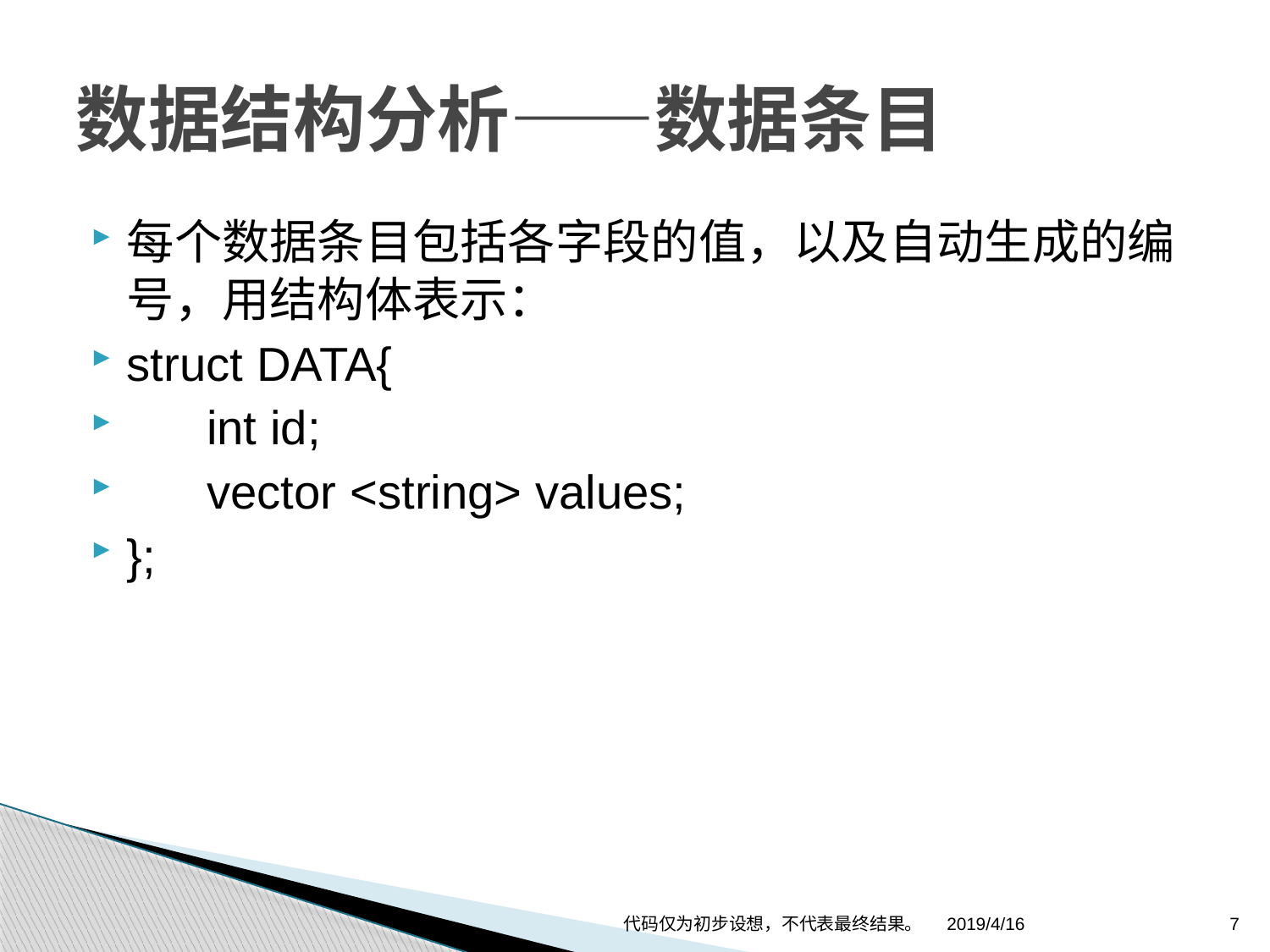

# 数据结构分析——数据条目
每个数据条目包括各字段的值，以及自动生成的编号，用结构体表示：
struct DATA{
      int id;
      vector <string> values;
};
代码仅为初步设想，不代表最终结果。
2019/4/16
7